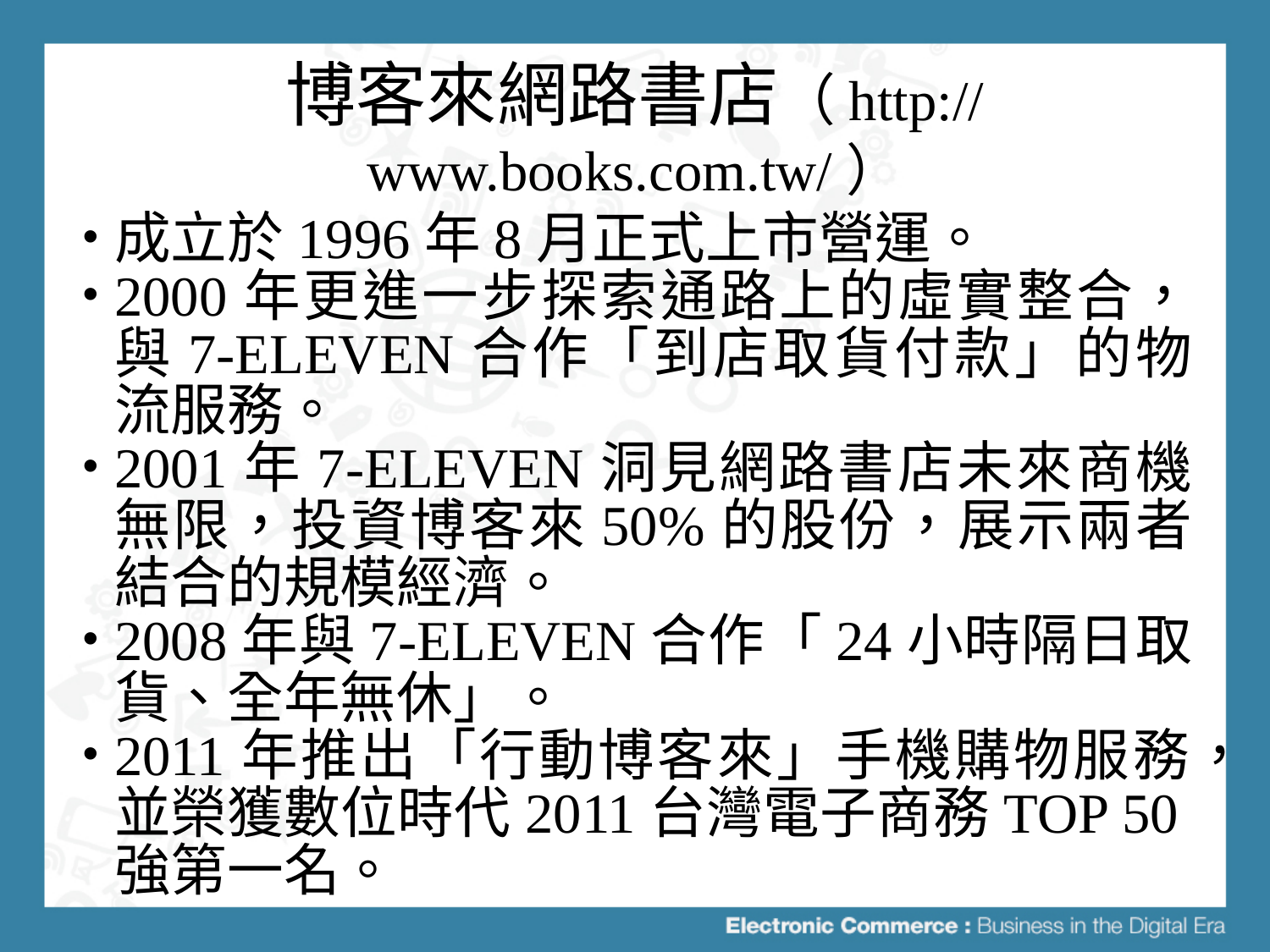

# 博客來網路書店（http://www.books.com.tw/）
成立於1996年8月正式上市營運。
2000年更進一步探索通路上的虛實整合，與7-ELEVEN合作「到店取貨付款」的物流服務。
2001年7-ELEVEN洞見網路書店未來商機無限，投資博客來50%的股份，展示兩者結合的規模經濟。
2008年與7-ELEVEN合作「24小時隔日取貨、全年無休」。
2011年推出「行動博客來」手機購物服務，並榮獲數位時代2011台灣電子商務TOP 50強第一名。